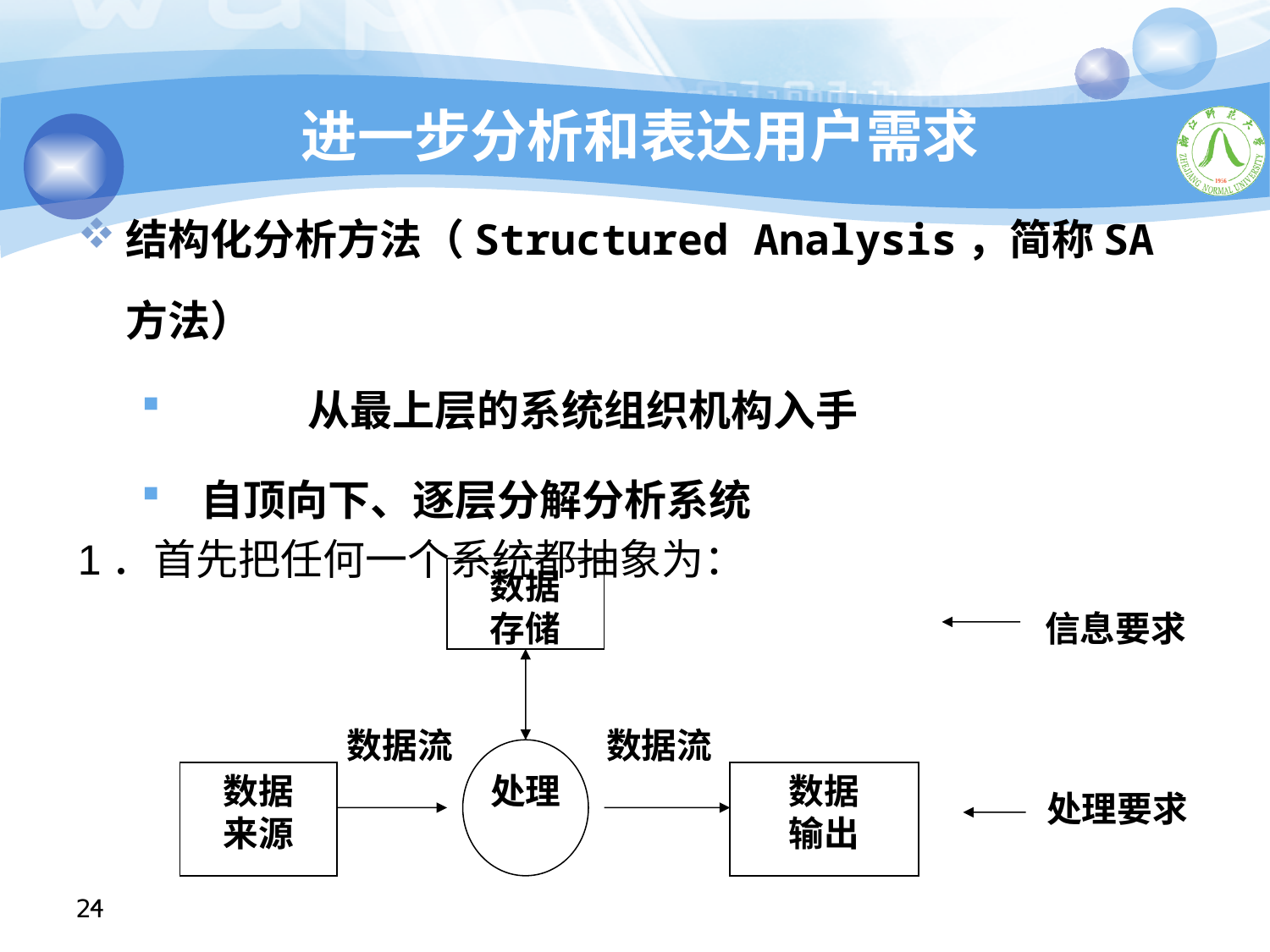

# 进一步分析和表达用户需求
结构化分析方法（Structured Analysis，简称SA方法）
	从最上层的系统组织机构入手
 自顶向下、逐层分解分析系统
1．首先把任何一个系统都抽象为：
数据
存储
信息要求

数据流
数据流

数据
来源
处理
数据
输出
处理要求

24